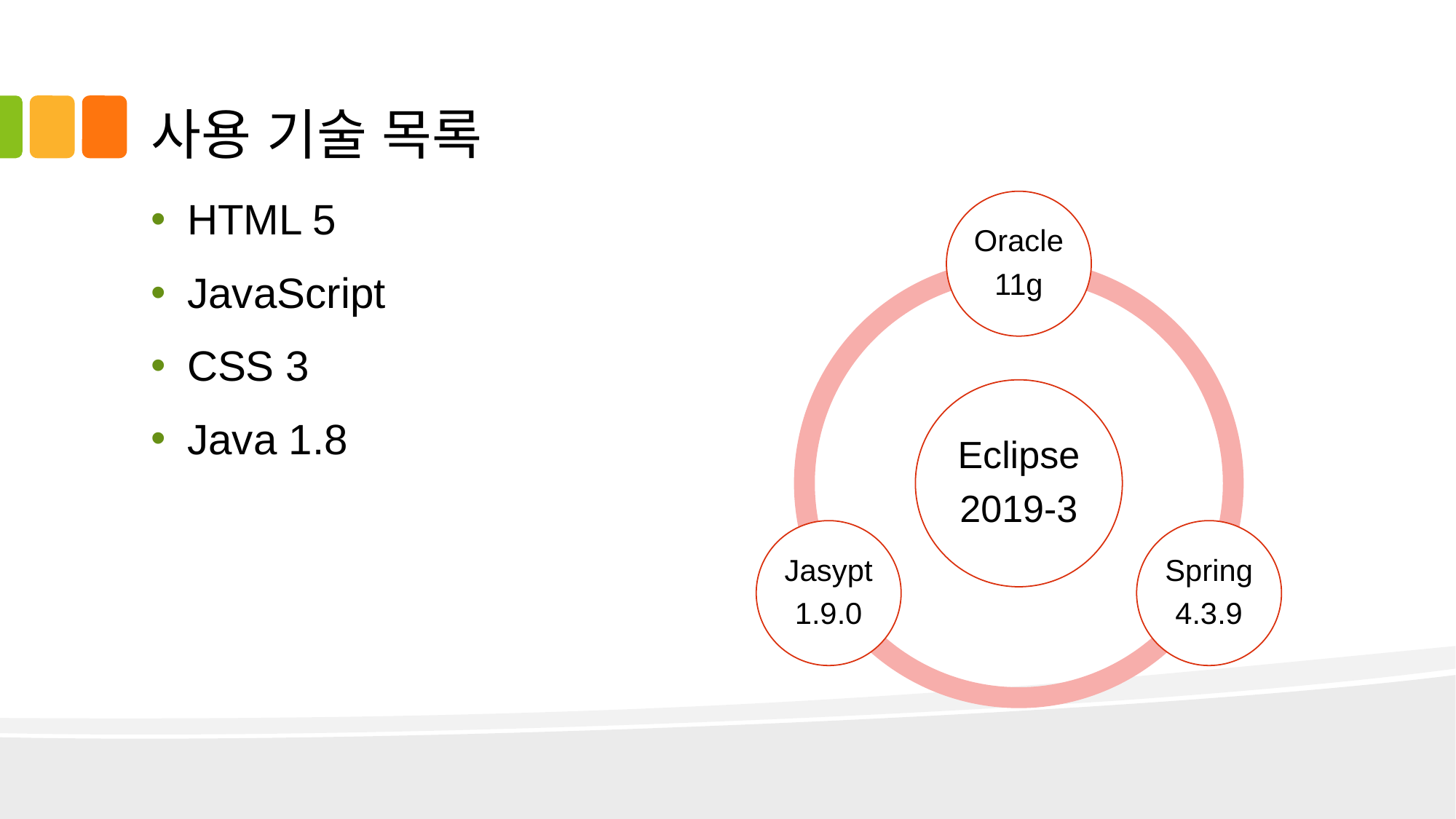

# 사용 기술 목록
HTML 5
JavaScript
CSS 3
Java 1.8
Eclipse
2019-3
Oracle
11g
Spring
4.3.9
Jasypt
1.9.0